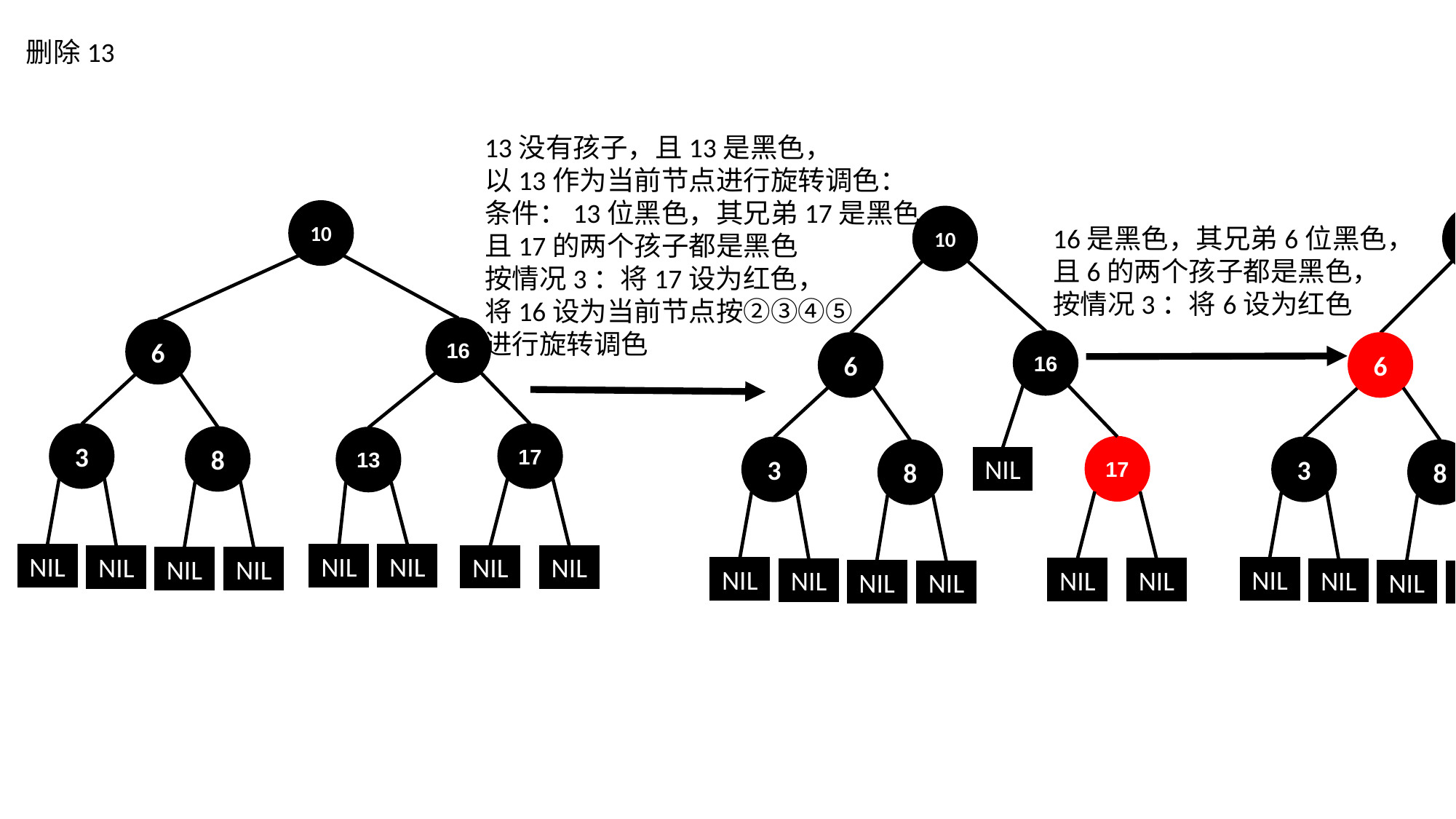

删除13
13没有孩子，且13是黑色，
以13作为当前节点进行旋转调色：
条件：13位黑色，其兄弟17是黑色，
且17的两个孩子都是黑色
按情况3：将17设为红色，
将16设为当前节点按②③④⑤
进行旋转调色
10
10
10
16是黑色，其兄弟6位黑色，
且6的两个孩子都是黑色，
按情况3：将6设为红色
16
6
16
16
6
6
3
17
8
13
17
17
3
3
8
8
NIL
NIL
NIL
NIL
NIL
NIL
NIL
NIL
NIL
NIL
NIL
NIL
NIL
NIL
NIL
NIL
NIL
NIL
NIL
NIL
NIL
NIL